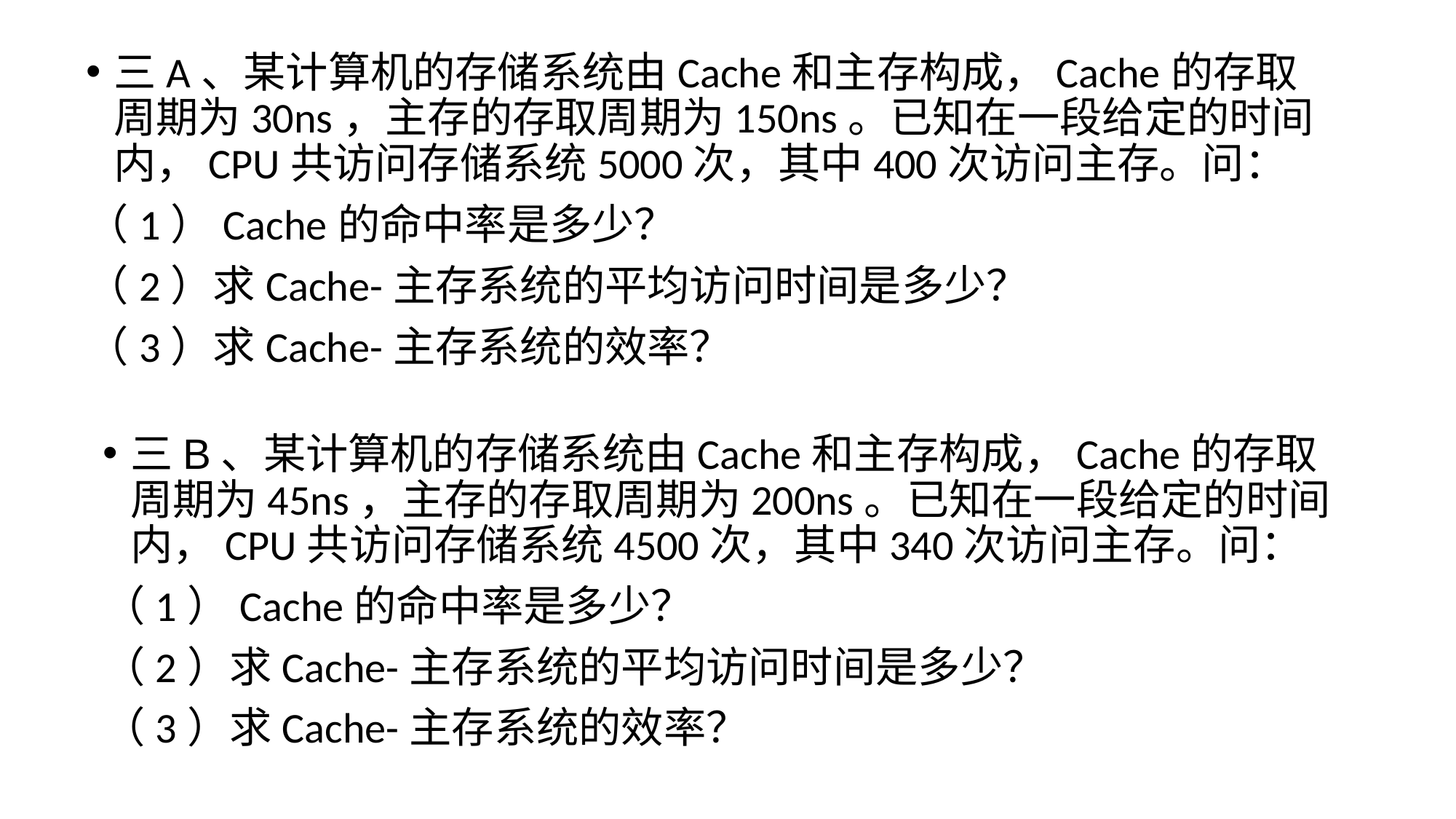

三A、某计算机的存储系统由Cache和主存构成，Cache的存取周期为30ns，主存的存取周期为150ns。已知在一段给定的时间内，CPU共访问存储系统5000次，其中400次访问主存。问：
（1）Cache的命中率是多少？
（2）求Cache-主存系统的平均访问时间是多少？
（3）求Cache-主存系统的效率？
三B、某计算机的存储系统由Cache和主存构成，Cache的存取周期为45ns，主存的存取周期为200ns。已知在一段给定的时间内，CPU共访问存储系统4500次，其中340次访问主存。问：
（1）Cache的命中率是多少？
（2）求Cache-主存系统的平均访问时间是多少？
（3）求Cache-主存系统的效率？